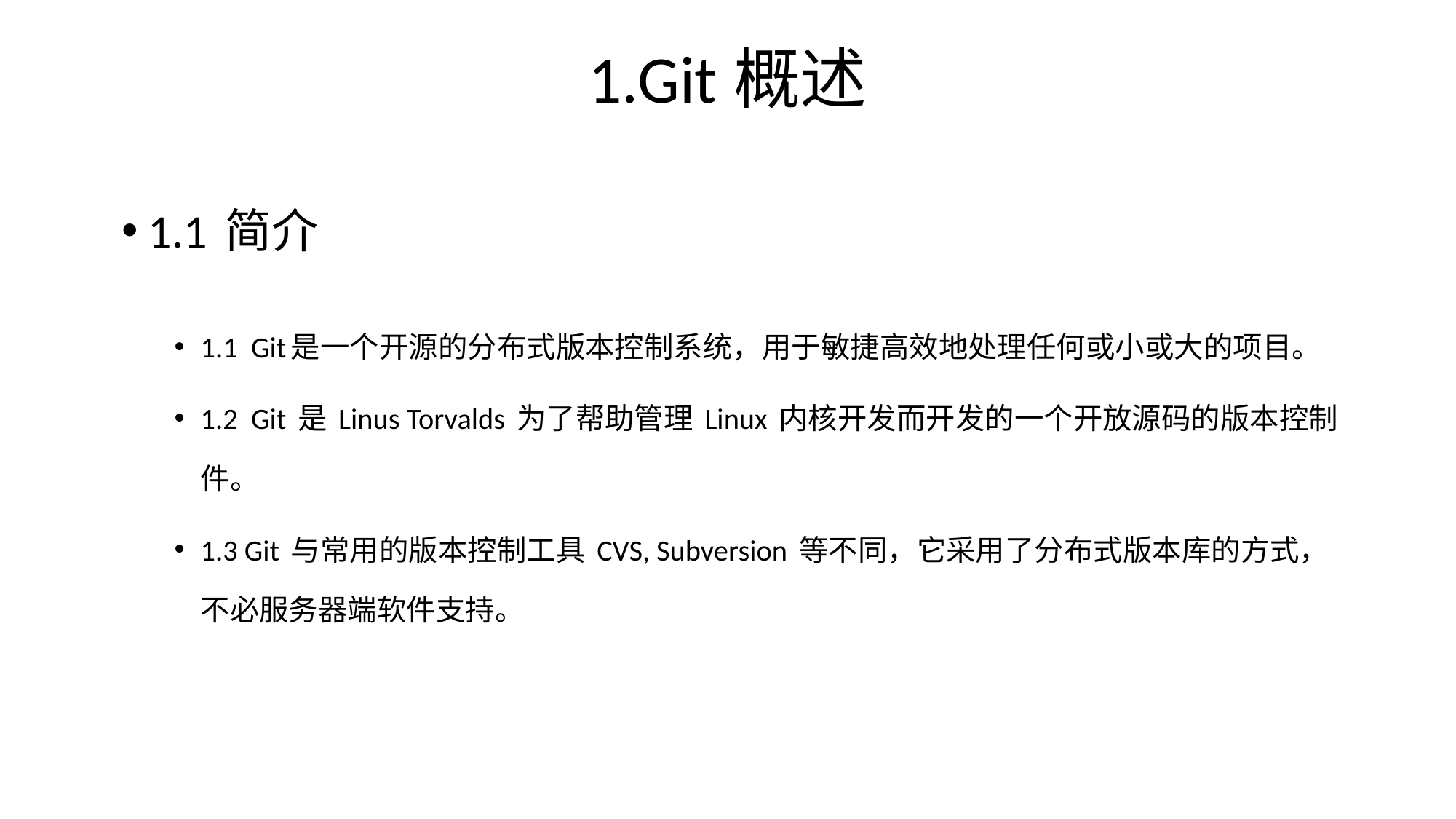

# 1.Git概述
1.1 简介

1.1  Git是一个开源的分布式版本控制系统，用于敏捷高效地处理任何或小或大的项目。
1.2  Git 是 Linus Torvalds 为了帮助管理 Linux 内核开发而开发的一个开放源码的版本控制件。
1.3 Git 与常用的版本控制工具 CVS, Subversion 等不同，它采用了分布式版本库的方式，不必服务器端软件支持。